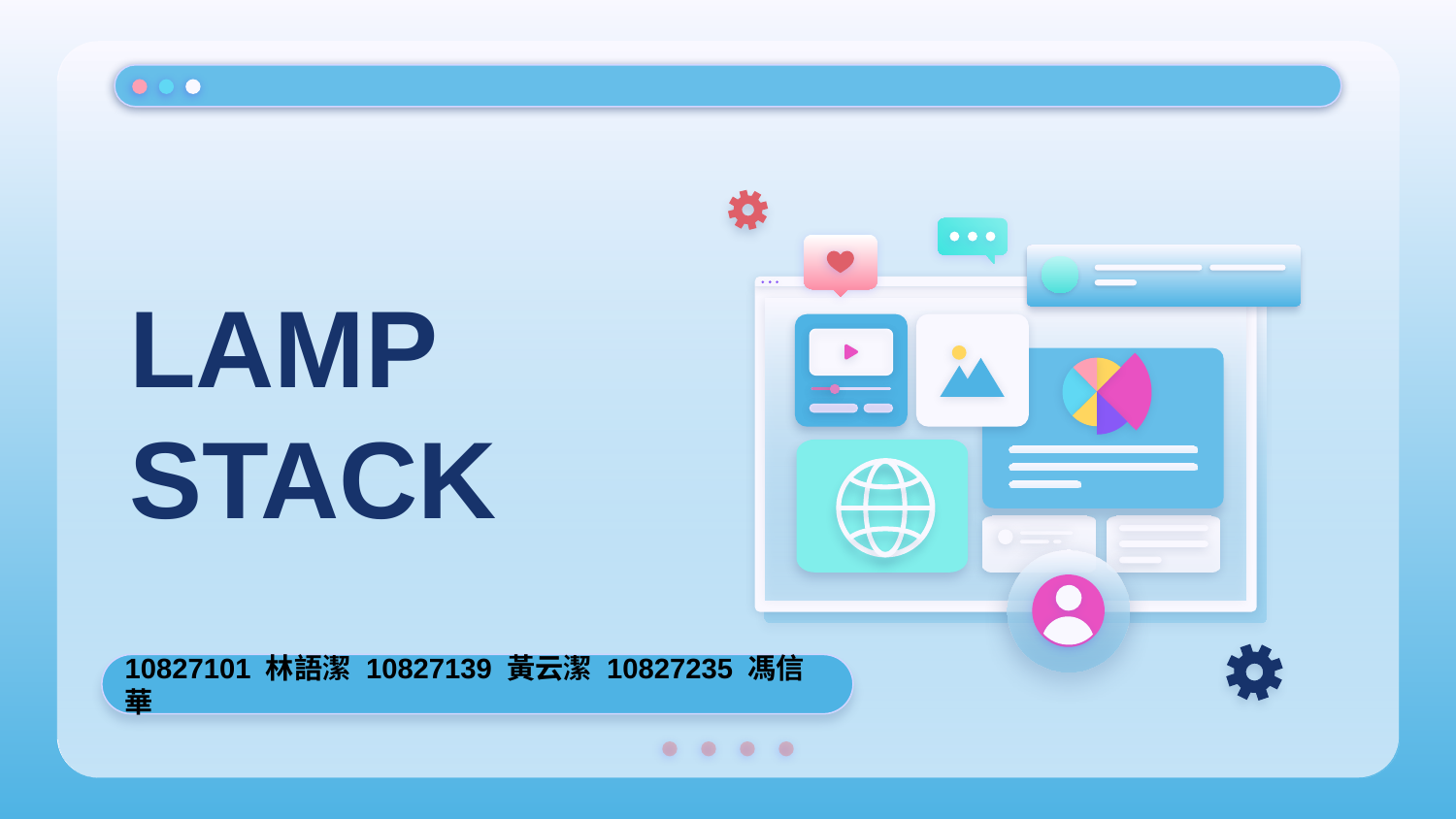

# LAMP
STACK
10827101 林語潔 10827139 黃云潔 10827235 馮信華